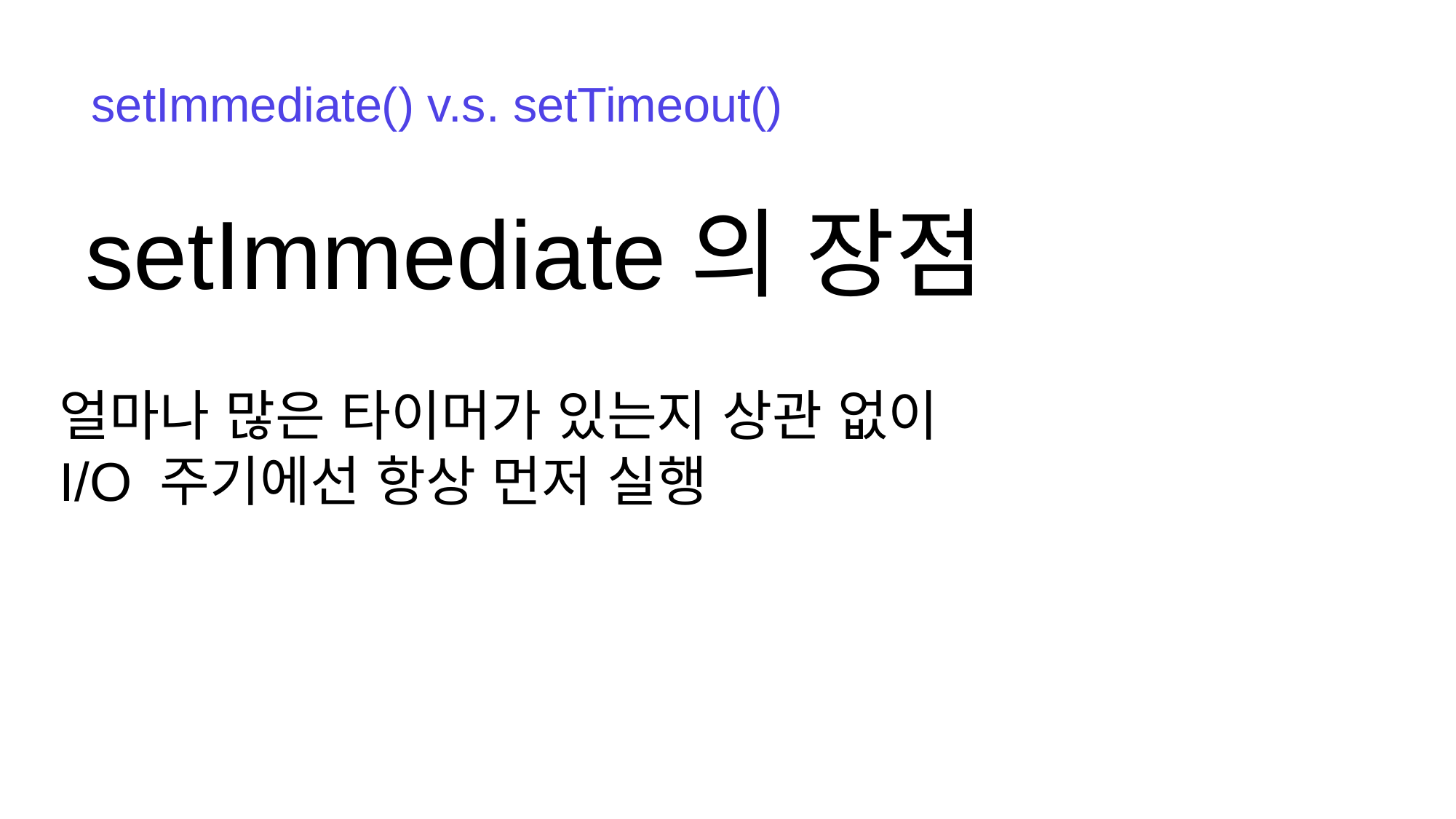

setImmediate() v.s. setTimeout()
setImmediate의 장점
얼마나 많은 타이머가 있는지 상관 없이
I/O 주기에선 항상 먼저 실행